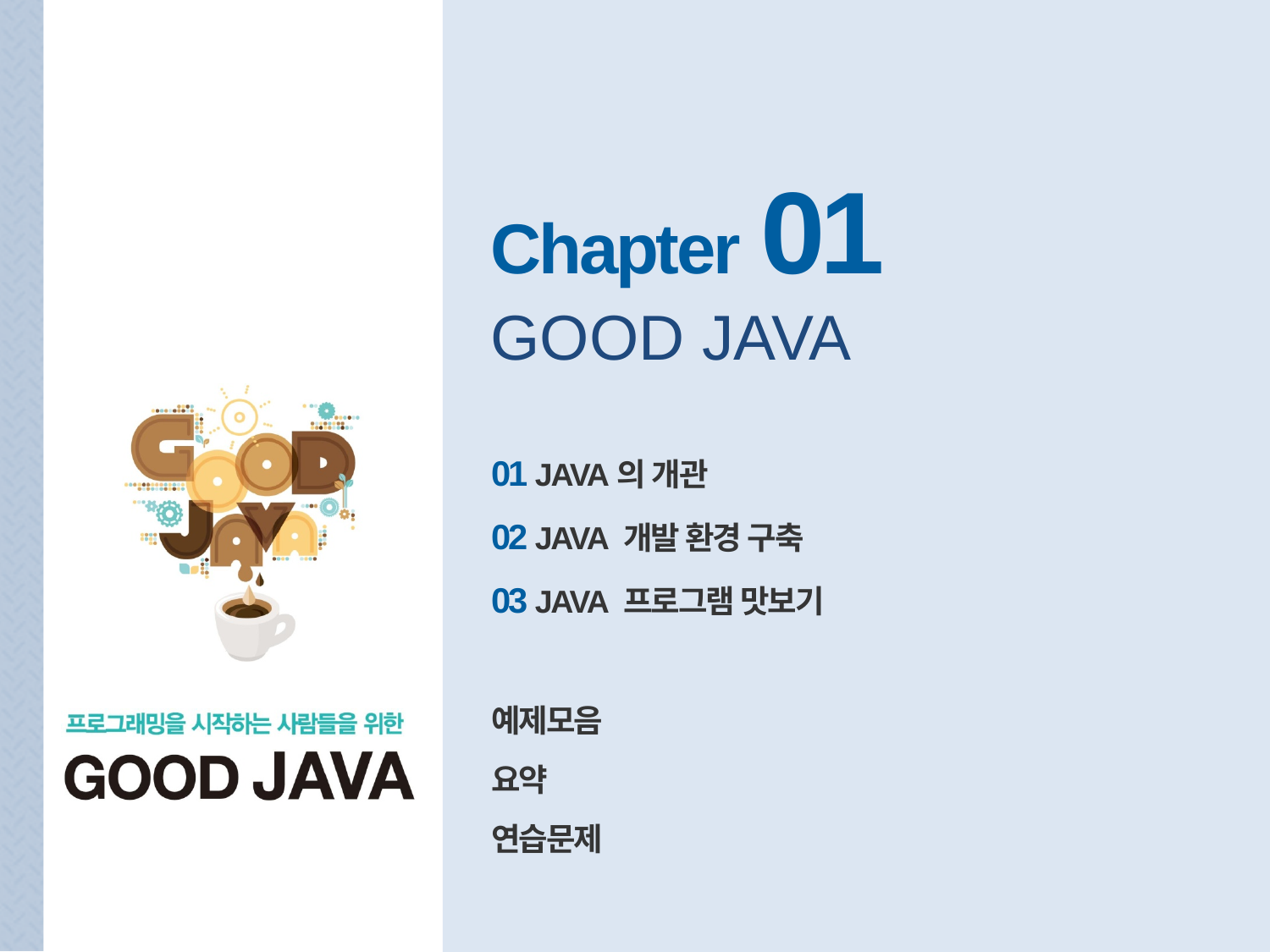

Chapter 01
GOOD JAVA
01 JAVA의 개관
02 JAVA 개발 환경 구축
03 JAVA 프로그램 맛보기

예제모음
요약
연습문제